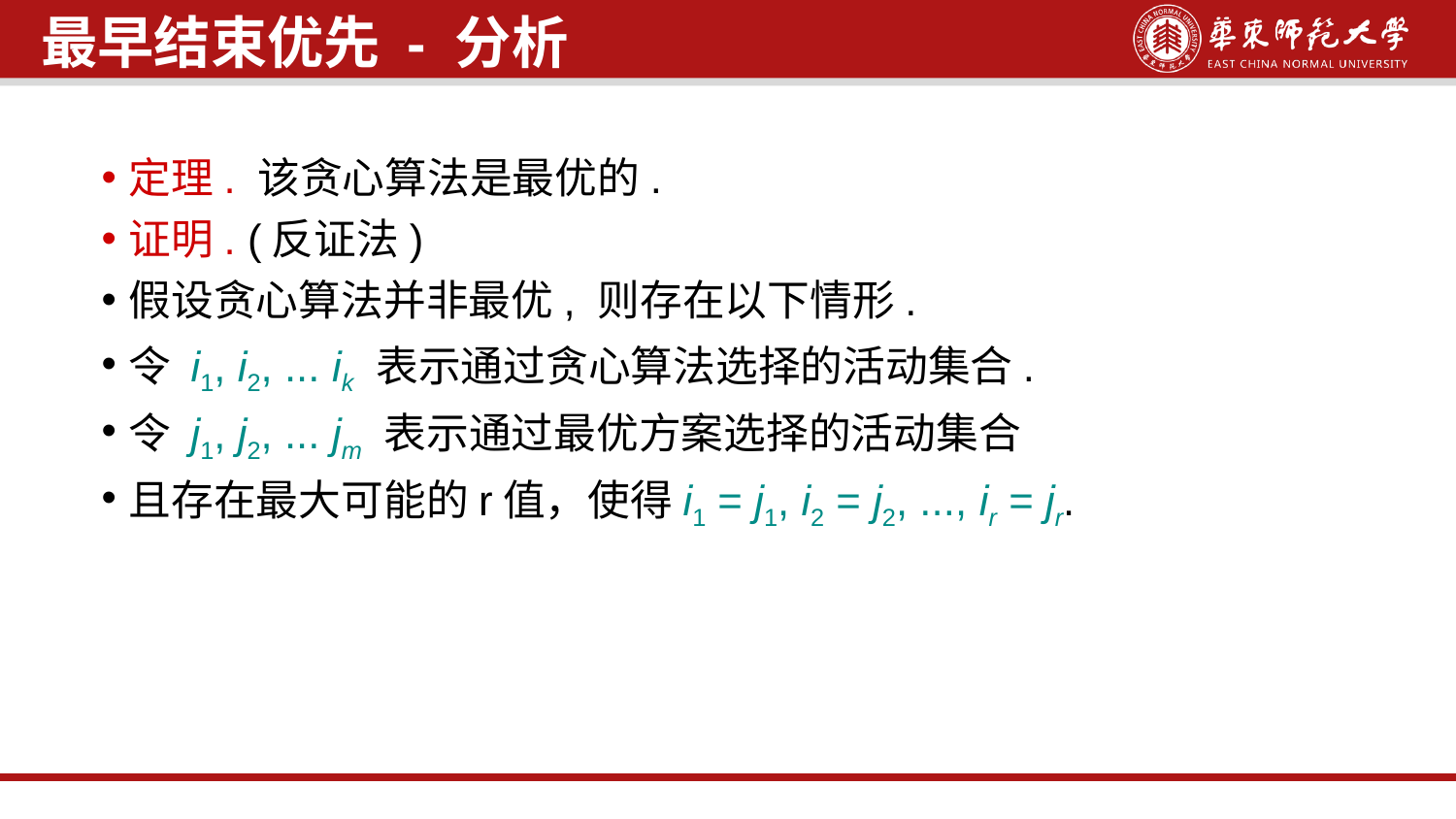

10
最早结束优先 - 分析
定理. 该贪心算法是最优的.
证明. (反证法)
假设贪心算法并非最优, 则存在以下情形.
令 i1, i2, ... ik 表示通过贪心算法选择的活动集合.
令 j1, j2, ... jm 表示通过最优方案选择的活动集合
且存在最大可能的r值，使得i1 = j1, i2 = j2, ..., ir = jr.